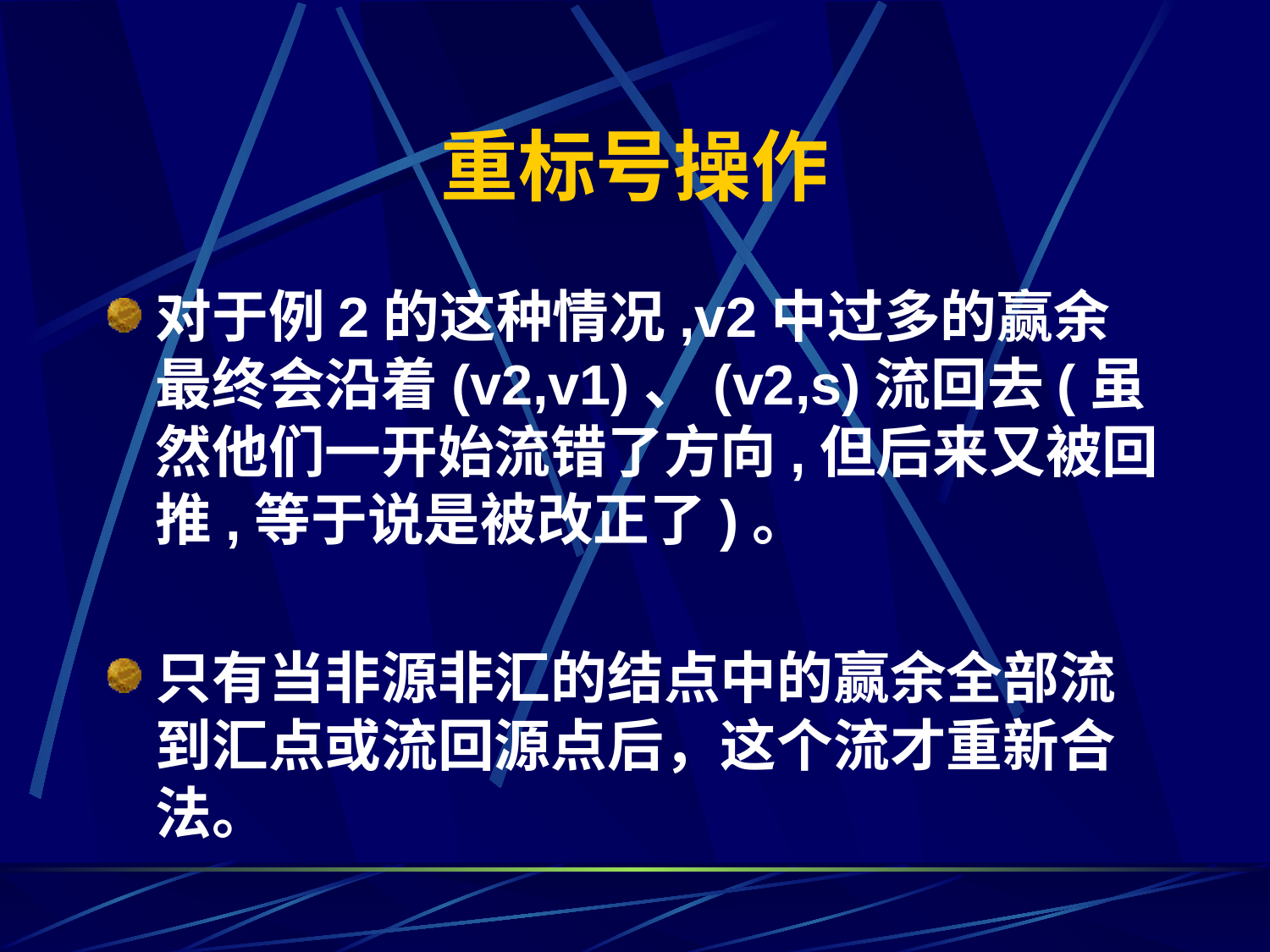

# 重标号操作
对于例2的这种情况,v2中过多的赢余最终会沿着(v2,v1)、(v2,s)流回去(虽然他们一开始流错了方向,但后来又被回推,等于说是被改正了)。

只有当非源非汇的结点中的赢余全部流到汇点或流回源点后，这个流才重新合法。